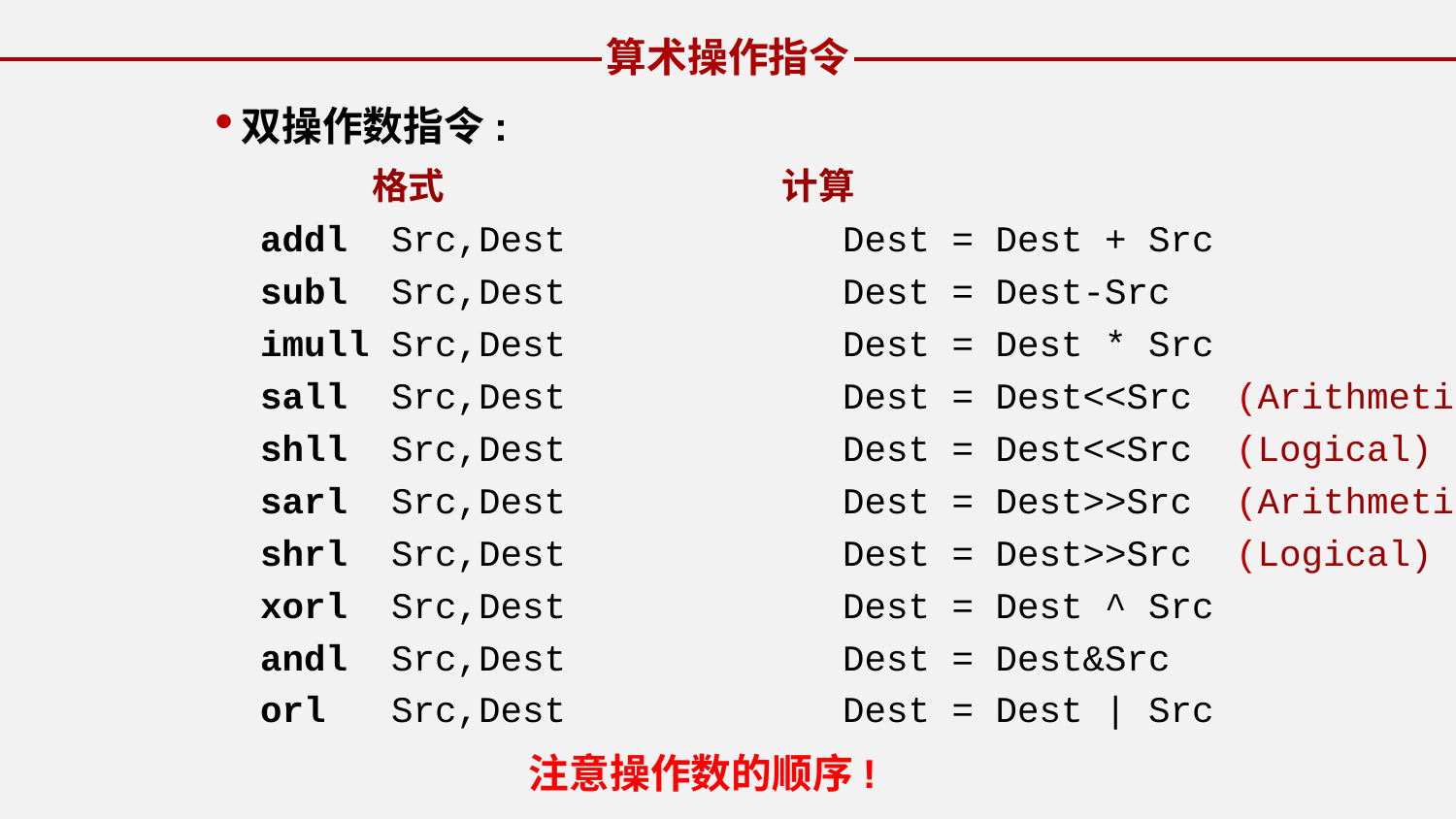

算术操作指令
双操作数指令:
                  格式                                         计算
addl  Src,Dest		Dest = Dest + Src
subl  Src,Dest		Dest = Dest-Src
imull Src,Dest		Dest = Dest * Src
sall  Src,Dest		Dest = Dest<<Src  (Arithmetic)
shll  Src,Dest		Dest = Dest<<Src  (Logical)
sarl  Src,Dest		Dest = Dest>>Src  (Arithmetic)
shrl  Src,Dest		Dest = Dest>>Src  (Logical)
xorl  Src,Dest		Dest = Dest ^ Src
andl  Src,Dest		Dest = Dest&Src
orl   Src,Dest		Dest = Dest | Src
                                 注意操作数的顺序!